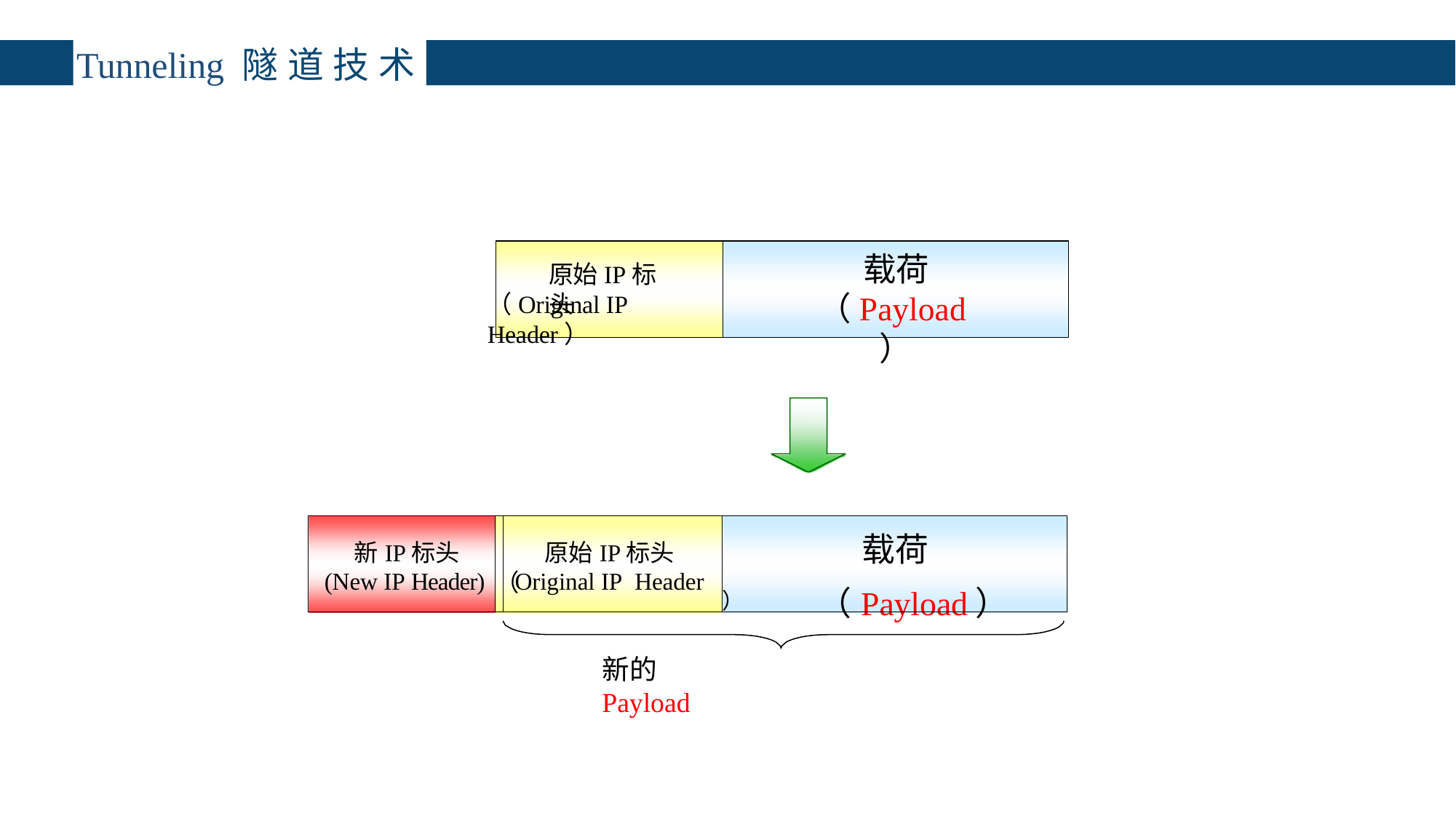

Tunneling 隧道技术

载荷
（Payload）
原始IP标头
（Original IP Header）

| 新IP标头 (New IP Header) | （ | 原始IP标头 Original IP Header | 载荷 ） （Payload） |
| --- | --- | --- | --- |

新的 Payload